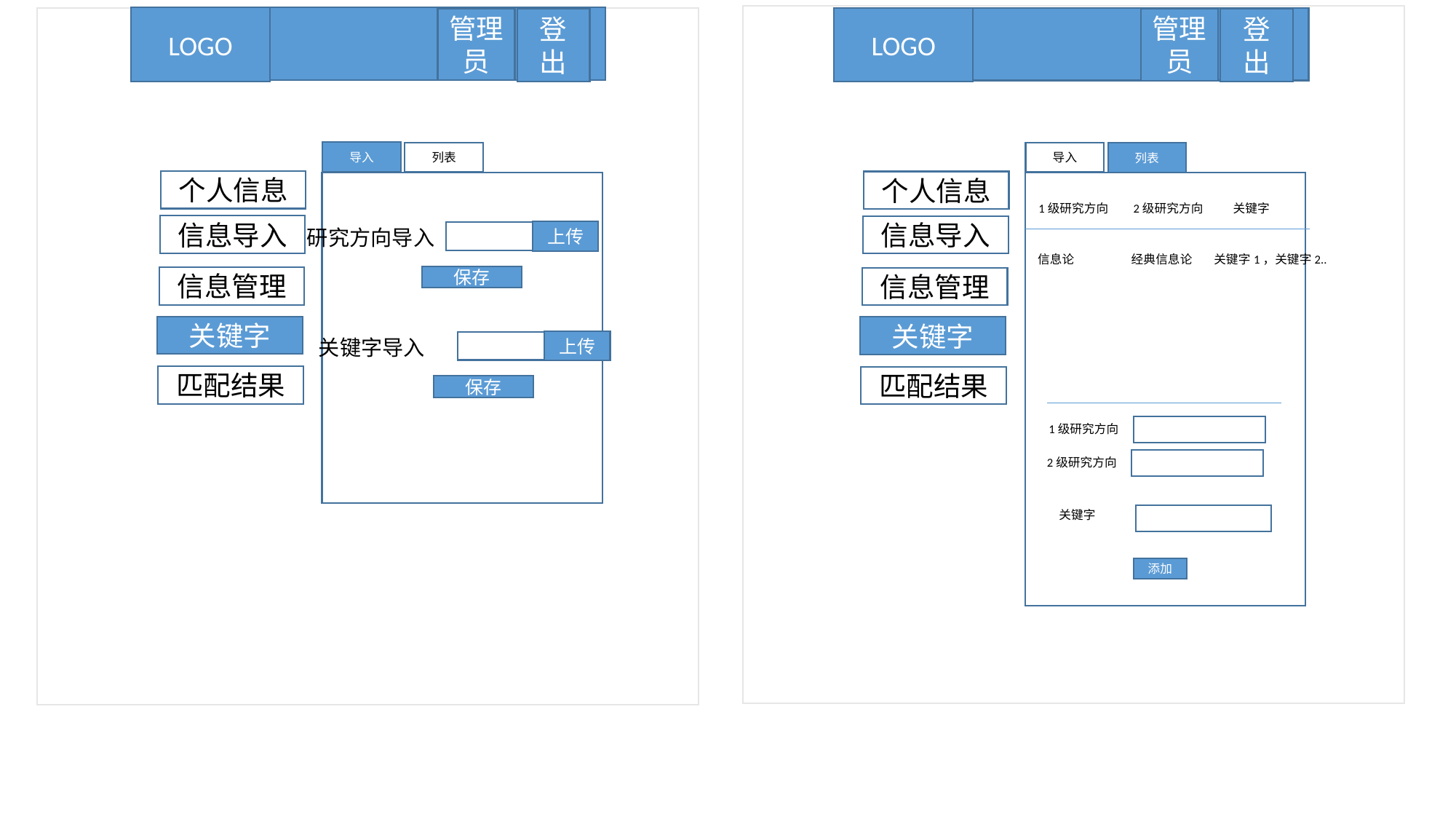

LOGO

LOGO

管理员
登出
管理员
登出
导入
列表
导入
列表
个人信息
个人信息

1级研究方向        2级研究方向           关键字
信息导入
信息导入
研究方向导入
上传

信息论                     经典信息论        关键字1，关键字2..
保存
信息管理
信息管理
关键字
关键字
关键字导入
上传

匹配结果
匹配结果
保存
1级研究方向

2级研究方向

关键字

添加